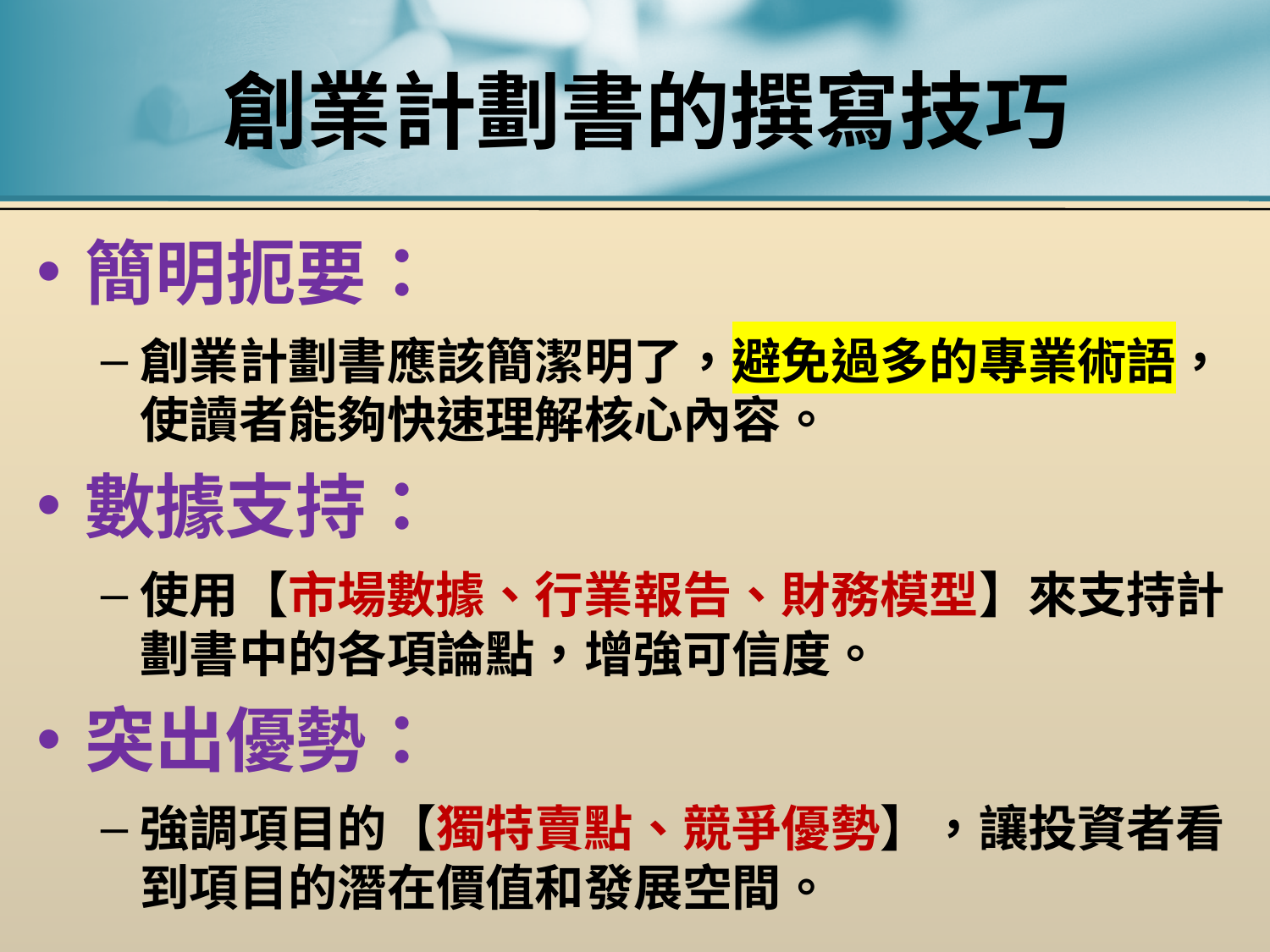

# 創業計劃書的撰寫技巧
簡明扼要：
創業計劃書應該簡潔明了，避免過多的專業術語，使讀者能夠快速理解核心內容。
數據支持：
使用【市場數據、行業報告、財務模型】來支持計劃書中的各項論點，增強可信度。
突出優勢：
強調項目的【獨特賣點、競爭優勢】，讓投資者看到項目的潛在價值和發展空間。